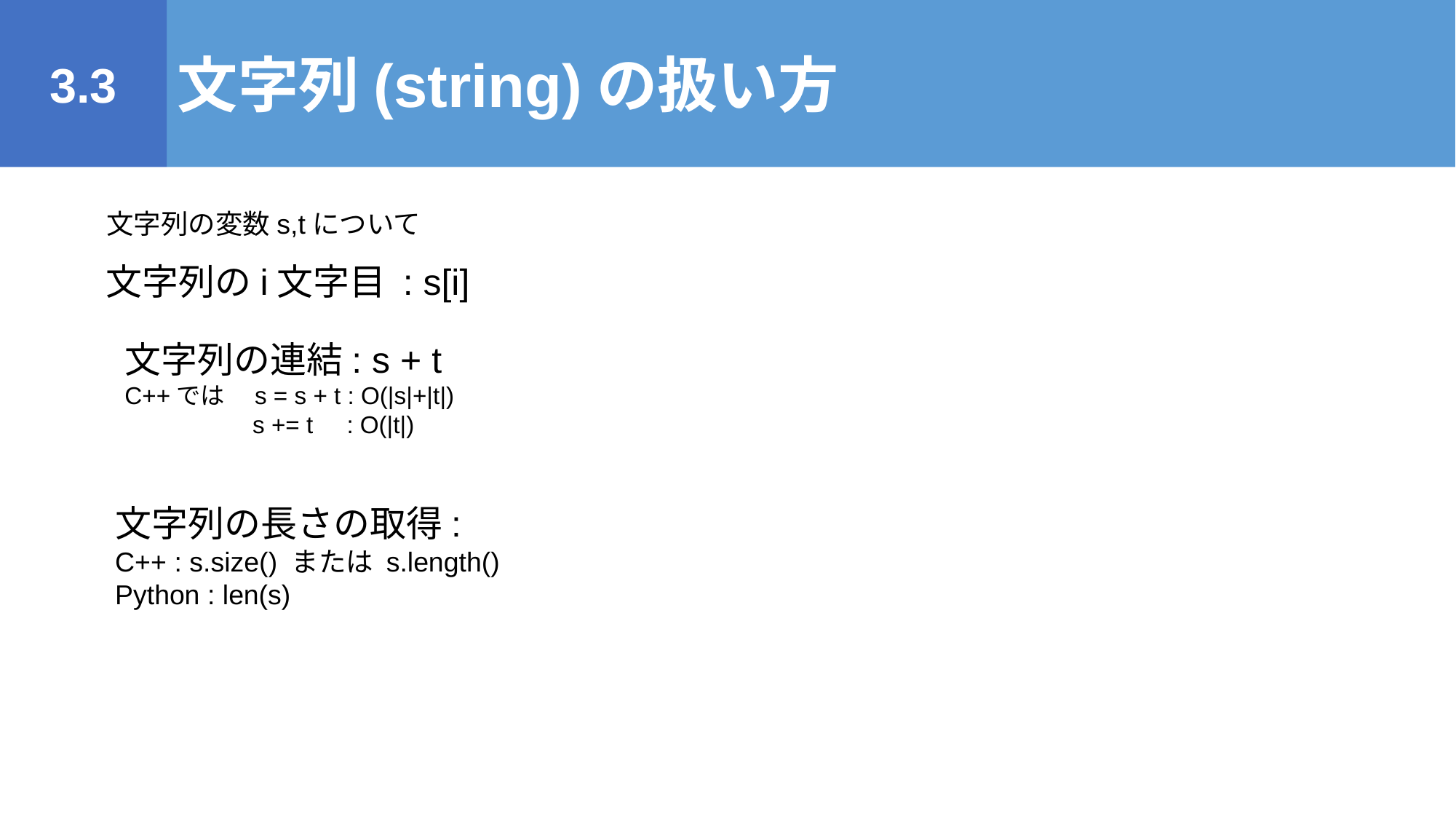

3.3
文字列(string)の扱い方
文字列の変数s,tについて
文字列のi文字目 : s[i]
文字列の連結: s + t
C++では　s = s + t : O(|s|+|t|)
                   s += t     : O(|t|)
文字列の長さの取得:
C++ : s.size() または s.length()
Python : len(s)